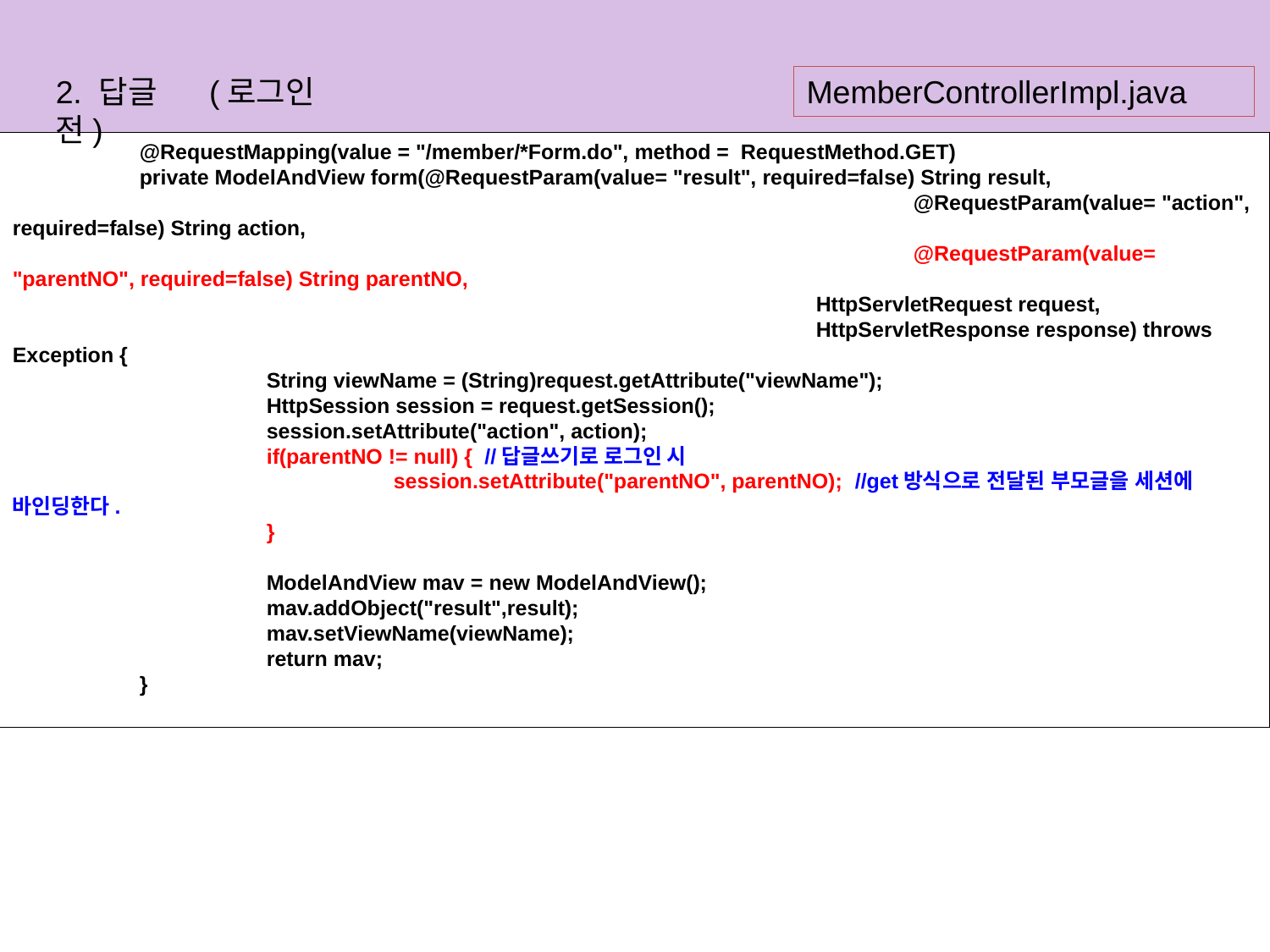

MemberControllerImpl.java
2. 답글     (로그인 전)
	@RequestMapping(value = "/member/*Form.do", method =  RequestMethod.GET)
	private ModelAndView form(@RequestParam(value= "result", required=false) String result,
							  @RequestParam(value= "action", required=false) String action,
							  @RequestParam(value= "parentNO", required=false) String parentNO,
						       HttpServletRequest request,
						       HttpServletResponse response) throws Exception {
		String viewName = (String)request.getAttribute("viewName");
		HttpSession session = request.getSession();
		session.setAttribute("action", action);
		if(parentNO != null) {  //답글쓰기로 로그인 시
	    		session.setAttribute("parentNO", parentNO);  //get방식으로 전달된 부모글을 세션에 바인딩한다.
		}

		ModelAndView mav = new ModelAndView();
		mav.addObject("result",result);
		mav.setViewName(viewName);
		return mav;
	}